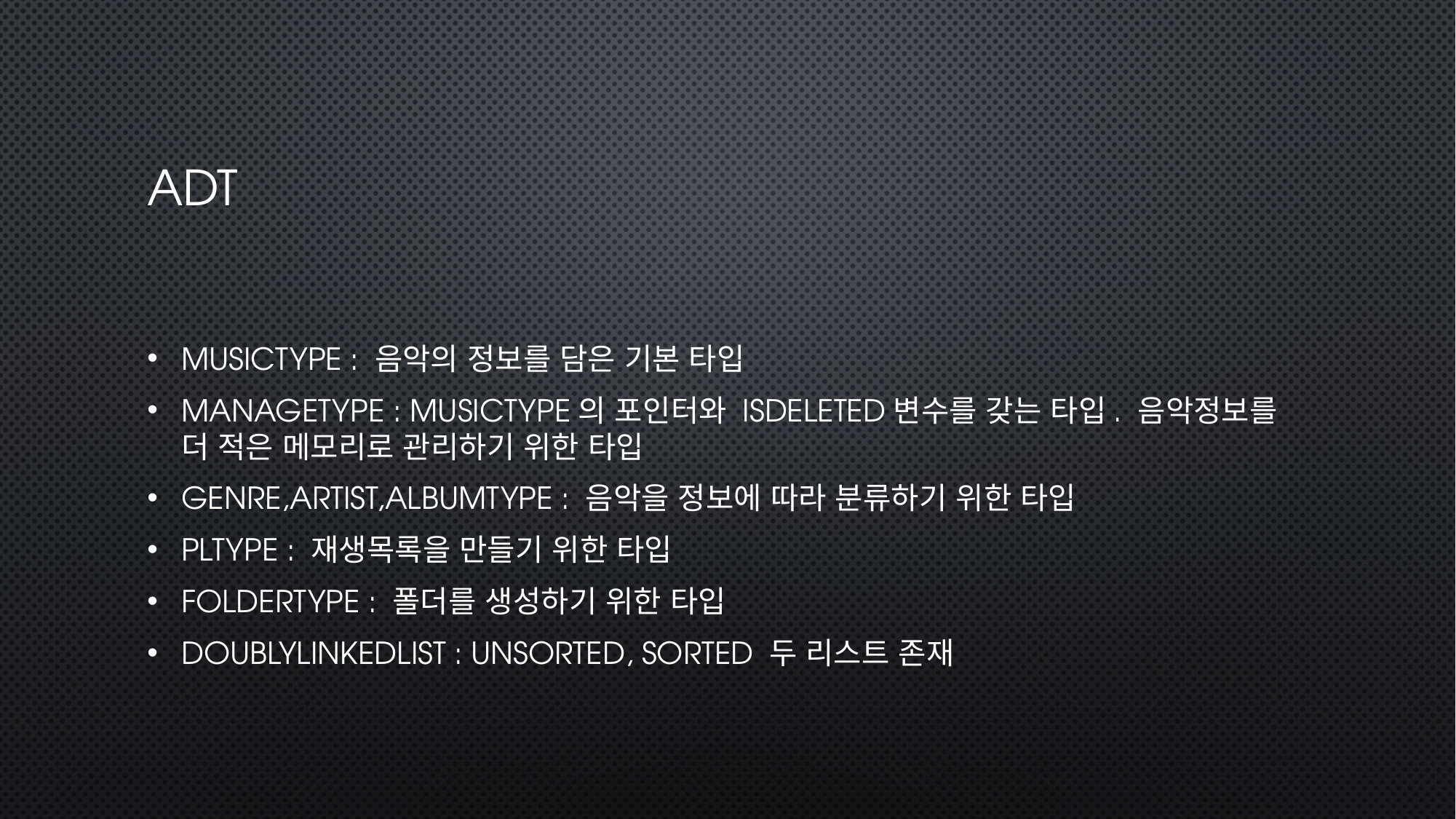

# ADT
MusicType : 음악의 정보를 담은 기본 타입
ManageType : MusicType의 포인터와 Isdeleted변수를 갖는 타입. 음악정보를 더 적은 메모리로 관리하기 위한 타입
Genre,Artist,AlbumType : 음악을 정보에 따라 분류하기 위한 타입
PlType : 재생목록을 만들기 위한 타입
FolderType : 폴더를 생성하기 위한 타입
DoublyLinkedList : Unsorted, Sorted 두 리스트 존재